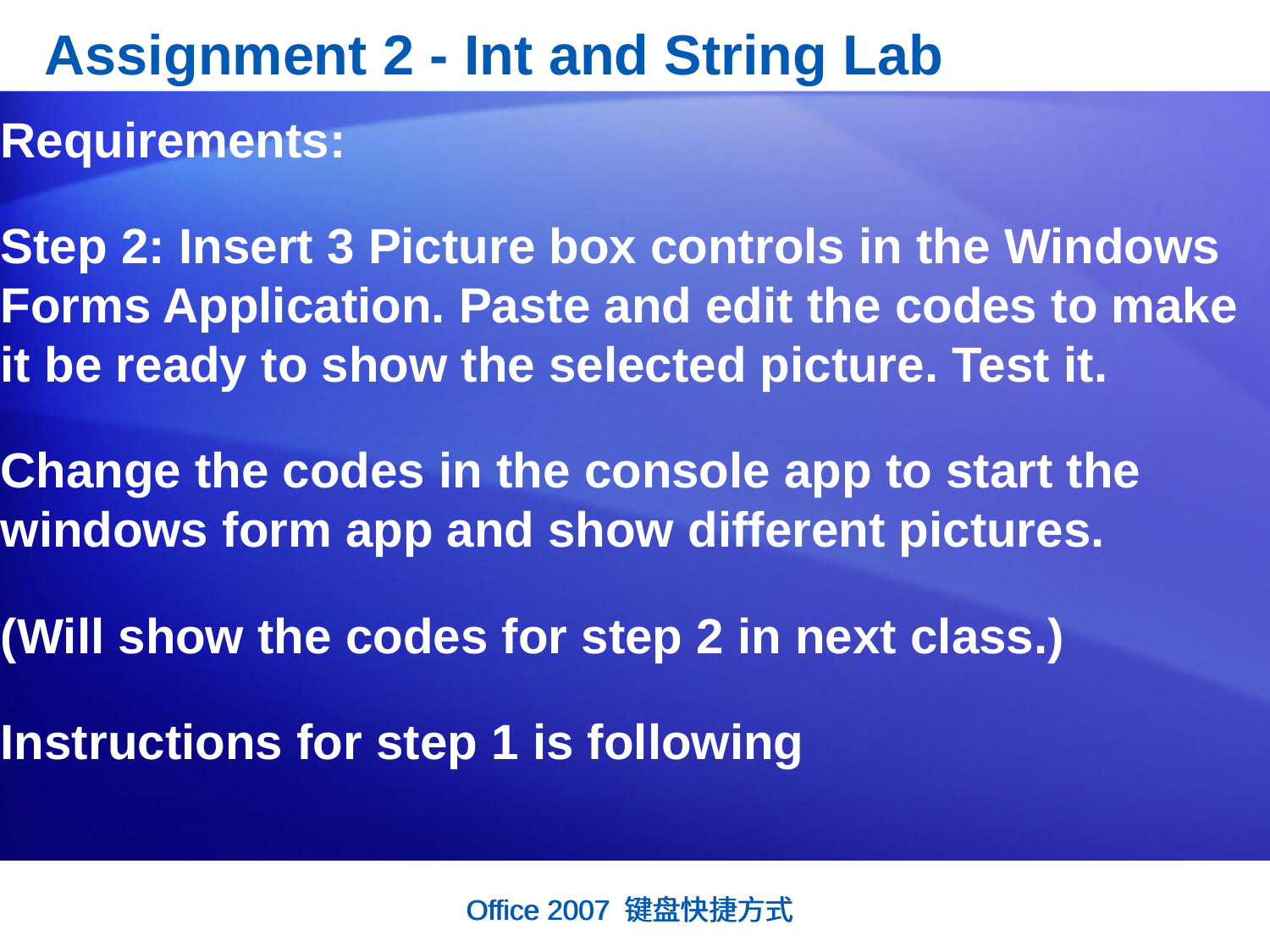

Assignment 2 - Int and String Lab
Requirements:
Step 2: Insert 3 Picture box controls in the Windows Forms Application. Paste and edit the codes to make it be ready to show the selected picture. Test it.
Change the codes in the console app to start the windows form app and show different pictures.
(Will show the codes for step 2 in next class.)
Instructions for step 1 is following

Office 2007 键盘快捷方式
Office 2007 键盘快捷方式